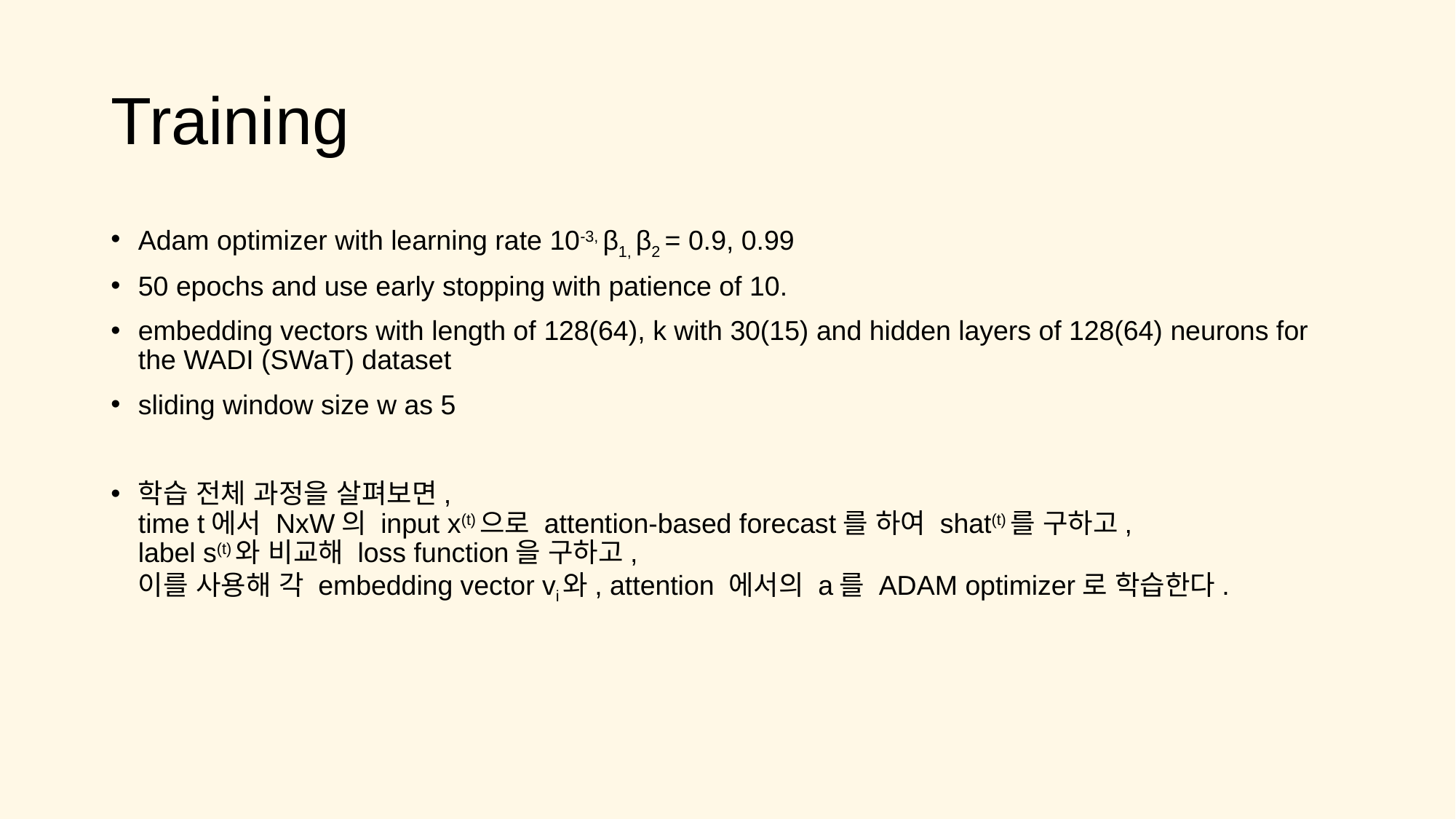

# Training
Adam optimizer with learning rate 10-3, β1, β2 = 0.9, 0.99
50 epochs and use early stopping with patience of 10.
embedding vectors with length of 128(64), k with 30(15) and hidden layers of 128(64) neurons for the WADI (SWaT) dataset
sliding window size w as 5

학습 전체 과정을 살펴보면,
time t에서 NxW의 input x(t)으로 attention-based forecast를 하여 shat(t)를 구하고,
label s(t)와 비교해 loss function을 구하고,
이를 사용해 각 embedding vector vi와, attention 에서의 a를 ADAM optimizer로 학습한다.